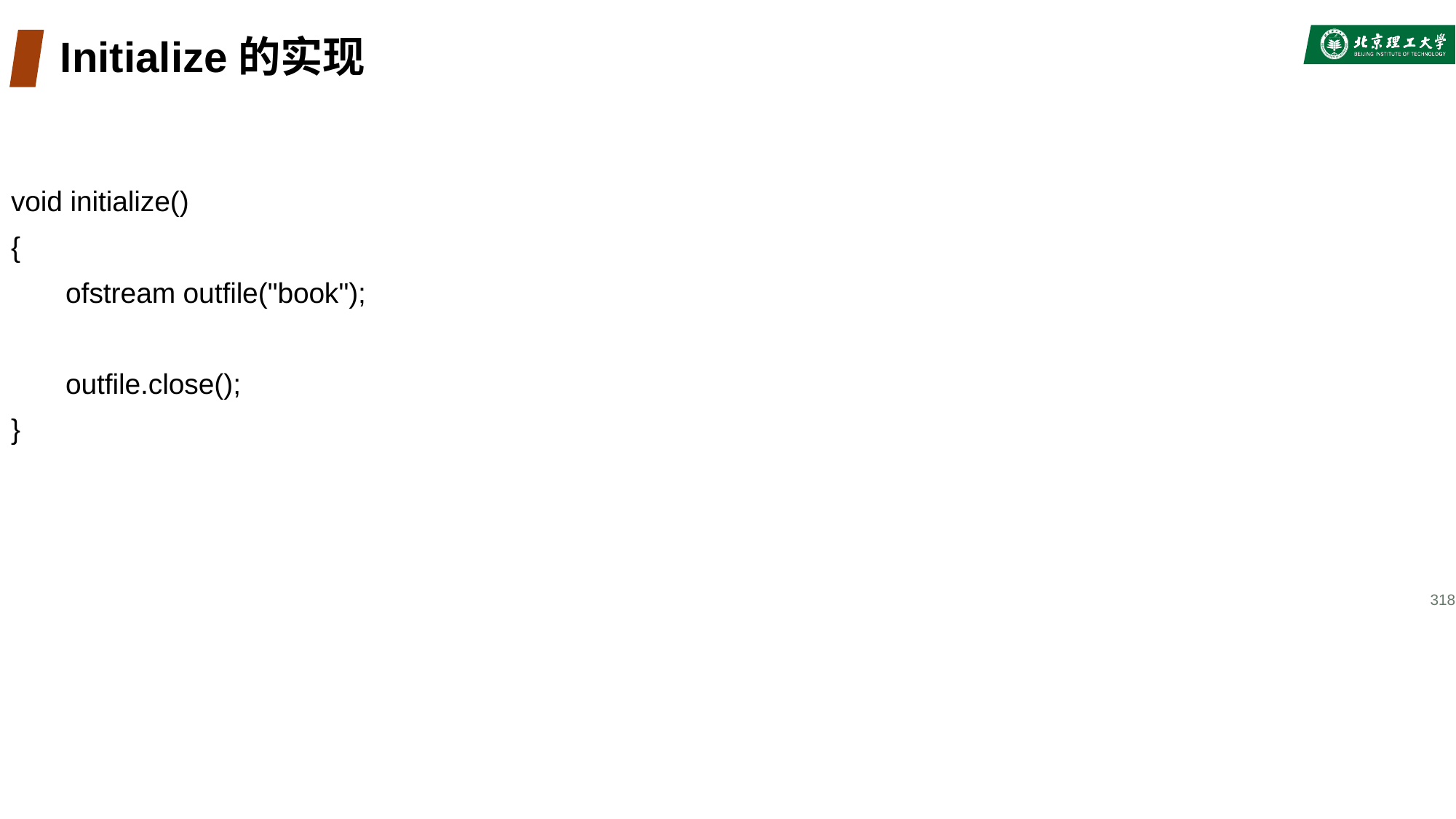

# Initialize的实现
void initialize()
{
       ofstream outfile("book");

       outfile.close();
}
318